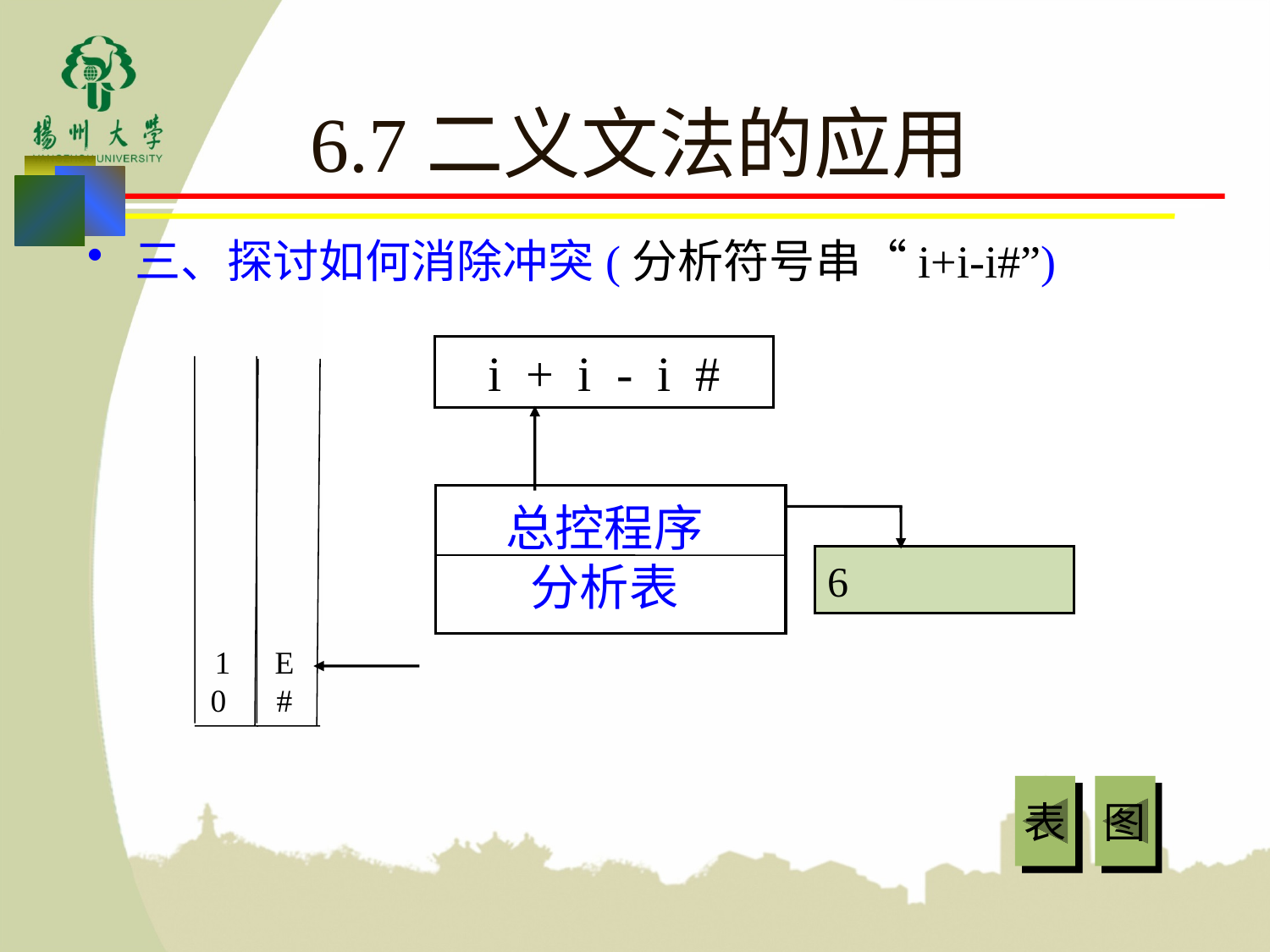

# 6.7二义文法的应用
三、探讨如何消除冲突(分析符号串“i+i-i#”)
i  +  i  -  i  #

1
0

E
#

总控程序
分析表

6

表
图

149